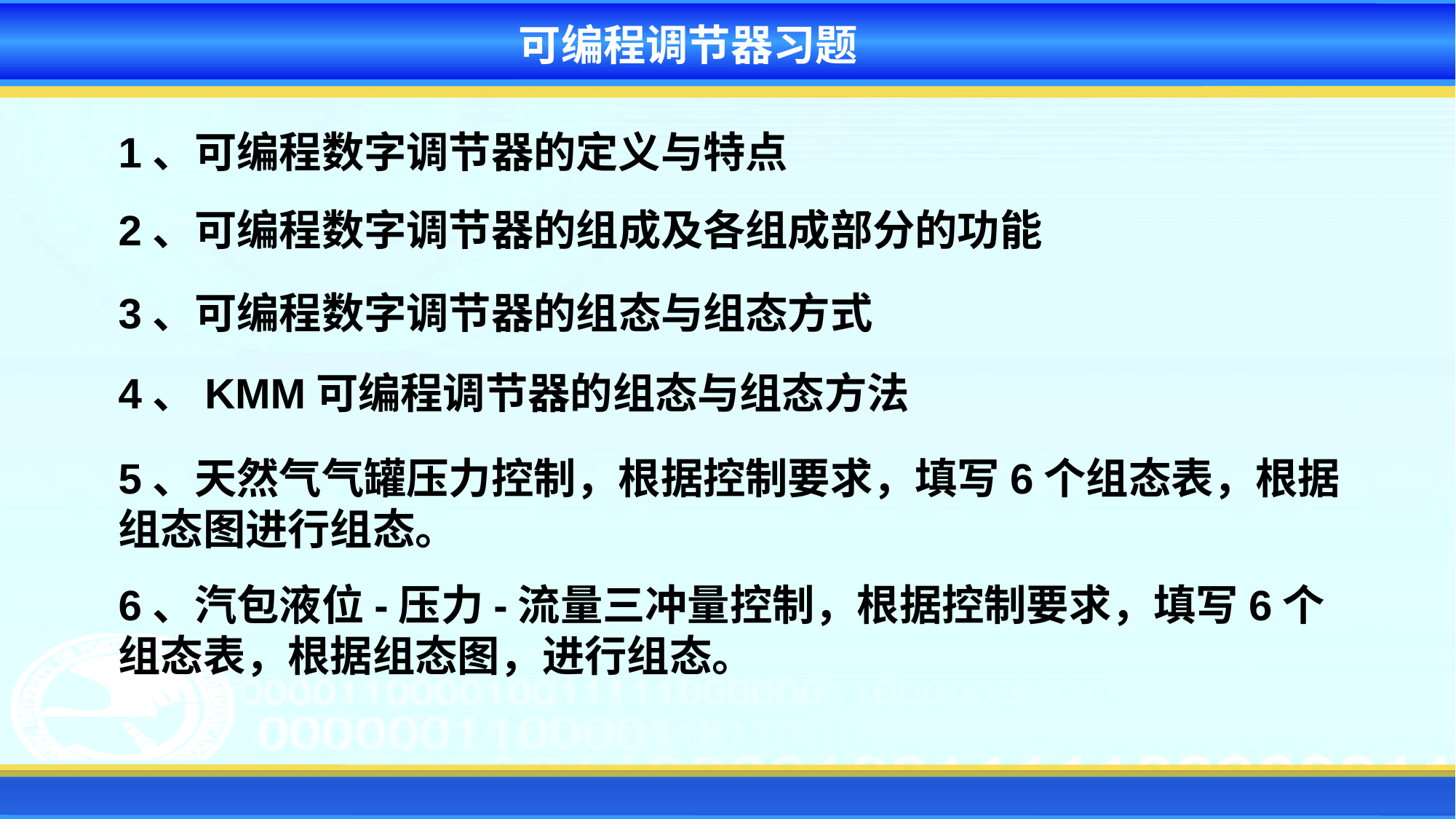

可编程调节器习题
1、可编程数字调节器的定义与特点
2、可编程数字调节器的组成及各组成部分的功能
3、可编程数字调节器的组态与组态方式
4、KMM可编程调节器的组态与组态方法
5、天然气气罐压力控制，根据控制要求，填写6个组态表，根据组态图进行组态。
6、汽包液位-压力-流量三冲量控制，根据控制要求，填写6个组态表，根据组态图，进行组态。